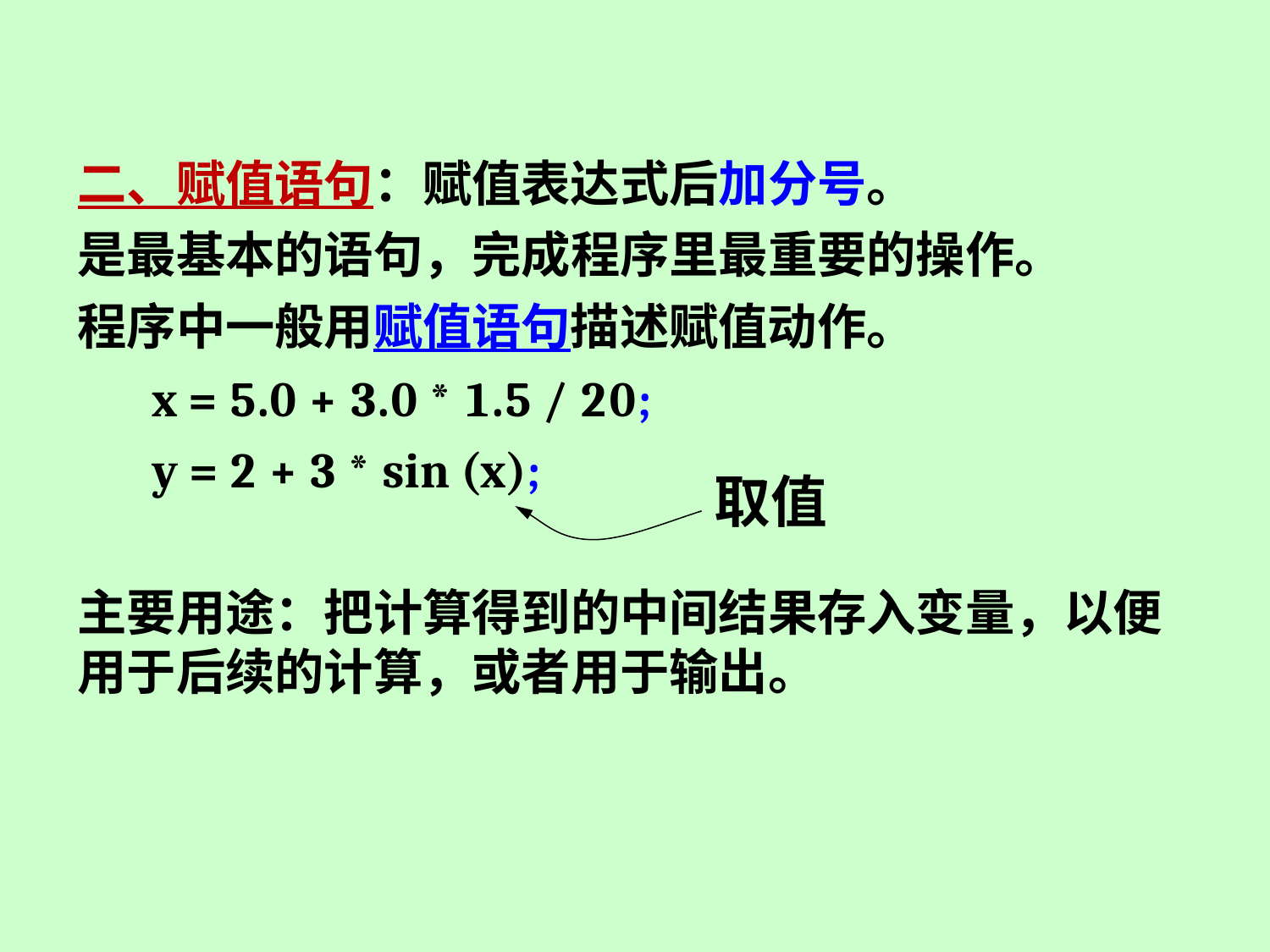

二、赋值语句：赋值表达式后加分号。
是最基本的语句，完成程序里最重要的操作。
程序中一般用赋值语句描述赋值动作。
x = 5.0 + 3.0 * 1.5 / 20;
y = 2 + 3 * sin (x);

主要用途：把计算得到的中间结果存入变量，以便用于后续的计算，或者用于输出。

取值

17